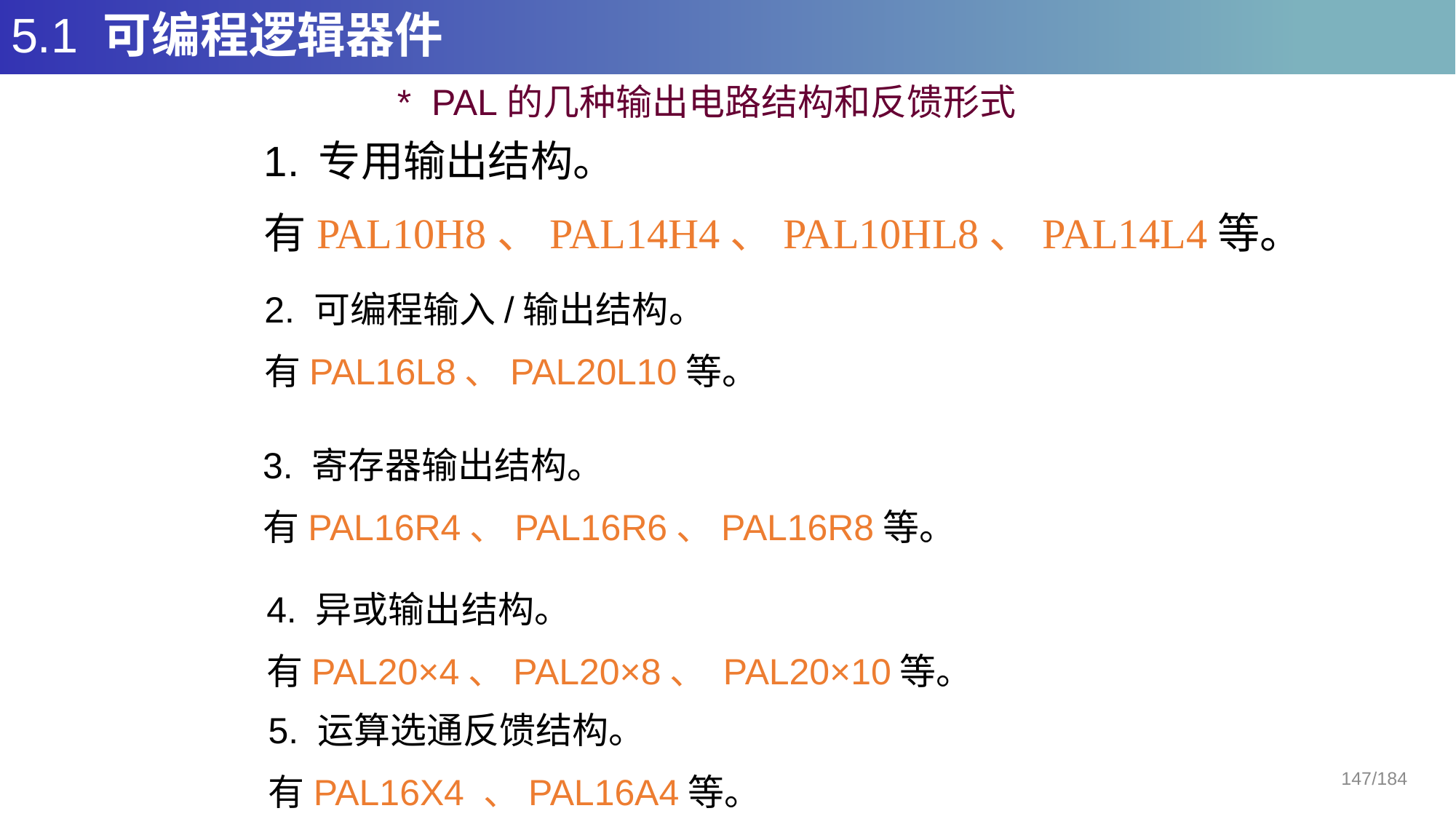

# 5.1 可编程逻辑器件
*  PAL的几种输出电路结构和反馈形式
专用输出结构。
有PAL10H8、PAL14H4、PAL10HL8、PAL14L4等。
2. 可编程输入/输出结构。
有PAL16L8、PAL20L10等。
3. 寄存器输出结构。
有PAL16R4、PAL16R6、PAL16R8等。
4. 异或输出结构。
有PAL20×4、PAL20×8、 PAL20×10等。
5. 运算选通反馈结构。
有PAL16X4 、PAL16A4等。
147/184